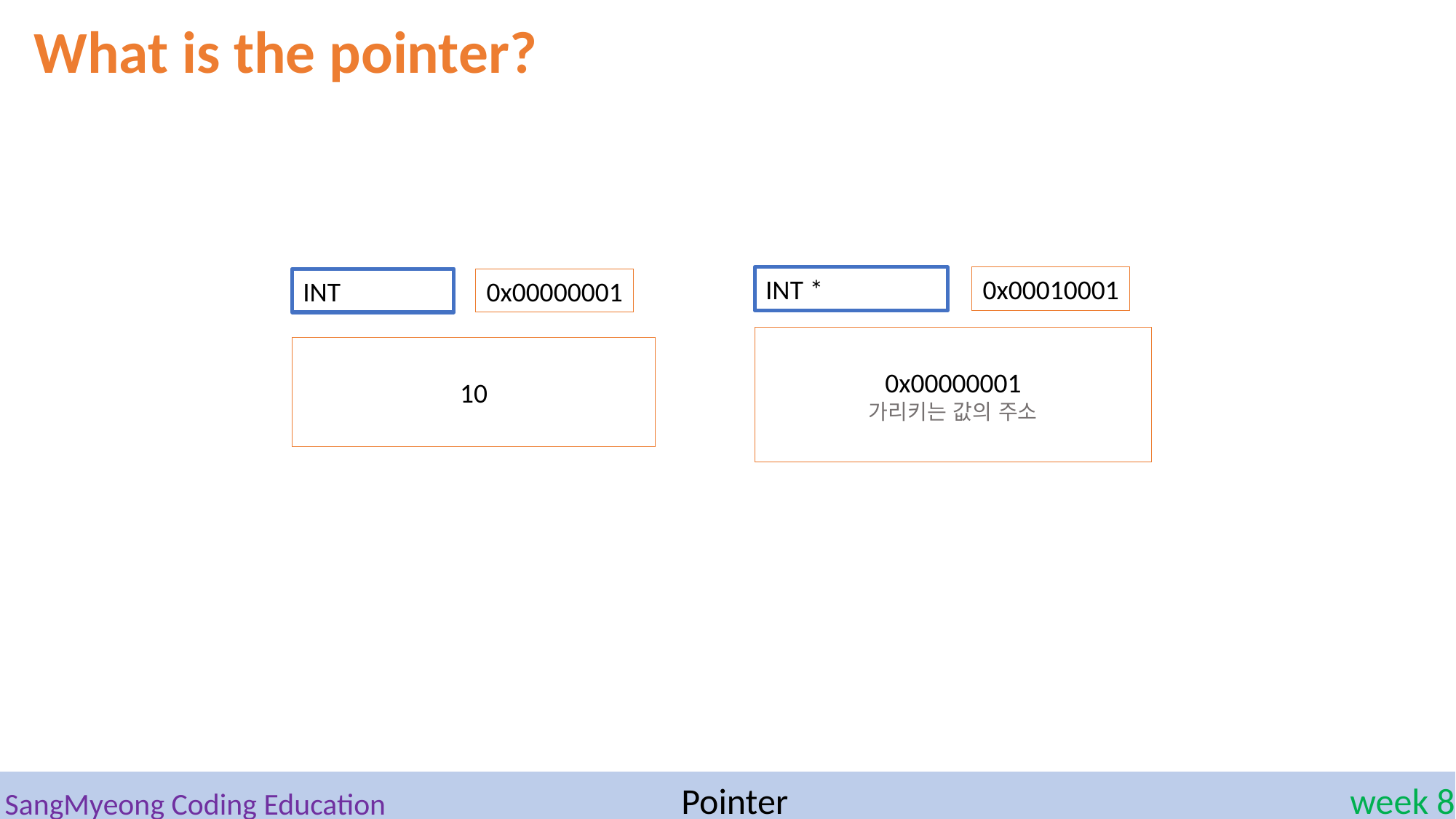

What is the pointer?
0x00010001
INT *

0x00000001
가리키는 값의 주소

0x00000001
INT

10

Pointer
# SangMyeong Coding Education
week 8